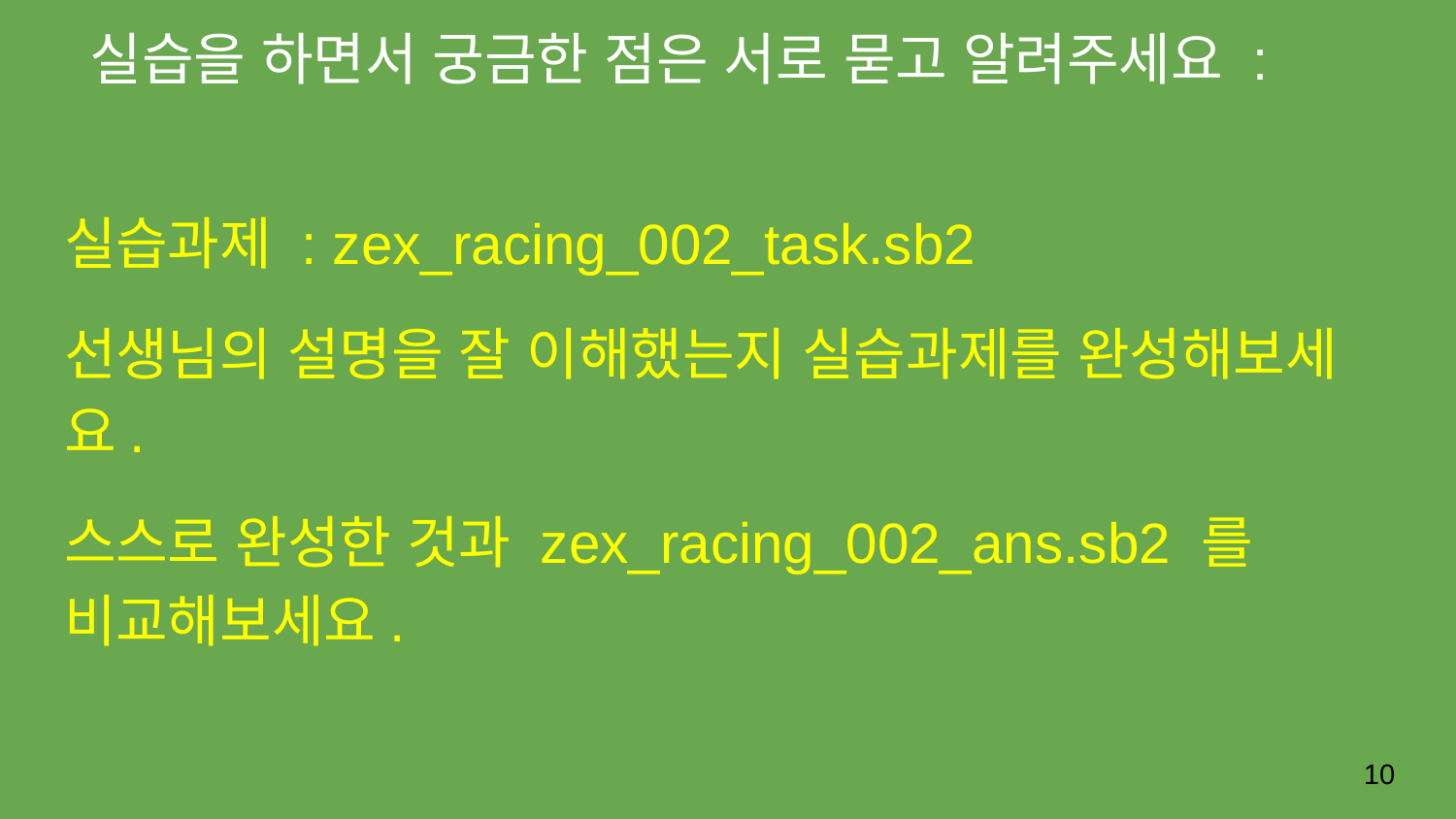

# 실습을 하면서 궁금한 점은 서로 묻고 알려주세요 :
실습과제 : zex_racing_002_task.sb2
선생님의 설명을 잘 이해했는지 실습과제를 완성해보세요.
스스로 완성한 것과 zex_racing_002_ans.sb2 를 비교해보세요.
10